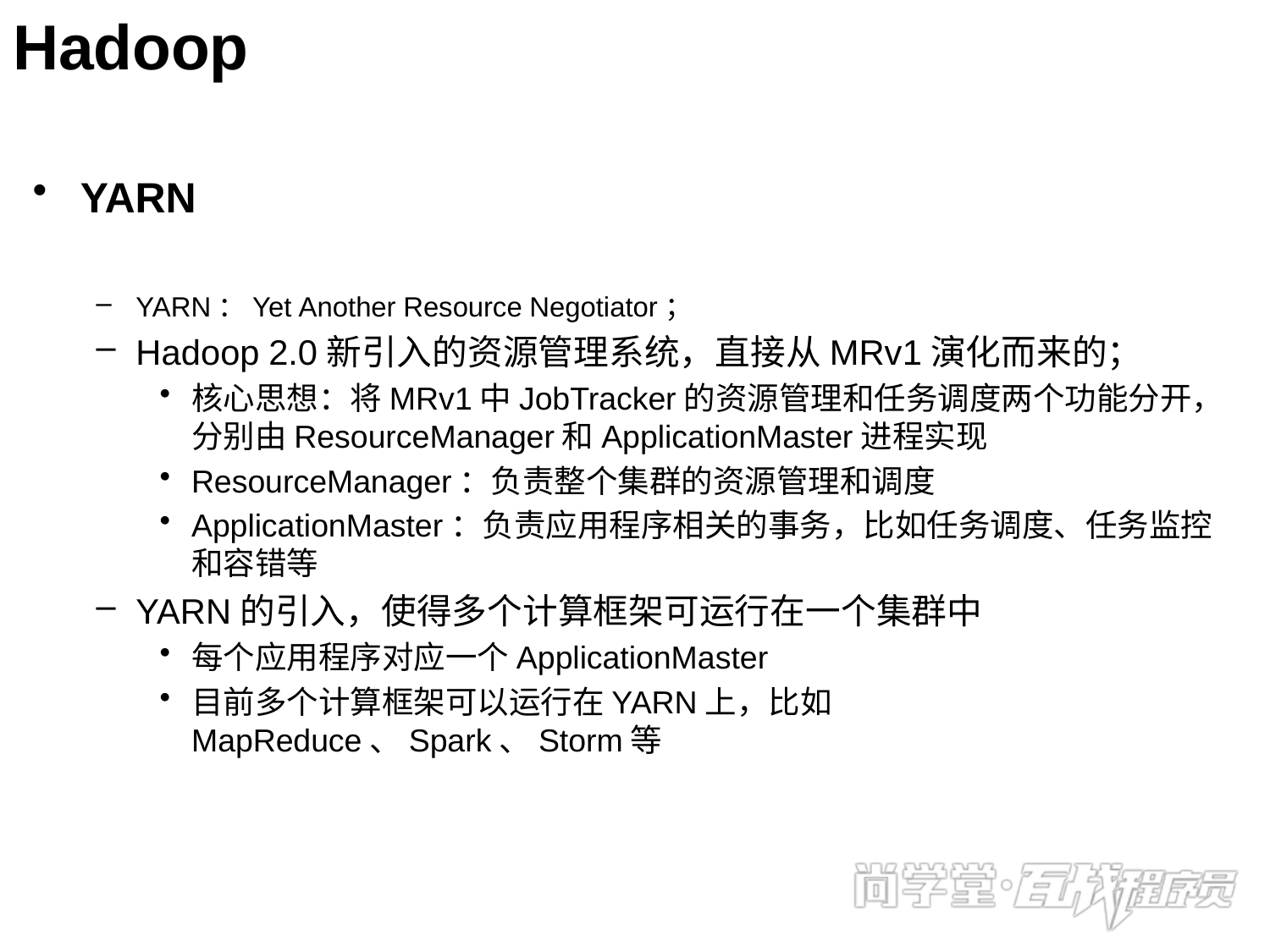

# Hadoop
YARN

YARN：Yet Another Resource Negotiator；
Hadoop 2.0新引入的资源管理系统，直接从MRv1演化而来的；
核心思想：将MRv1中JobTracker的资源管理和任务调度两个功能分开，分别由ResourceManager和ApplicationMaster进程实现
ResourceManager：负责整个集群的资源管理和调度
ApplicationMaster：负责应用程序相关的事务，比如任务调度、任务监控和容错等
YARN的引入，使得多个计算框架可运行在一个集群中
每个应用程序对应一个ApplicationMaster
目前多个计算框架可以运行在YARN上，比如MapReduce、Spark、Storm等